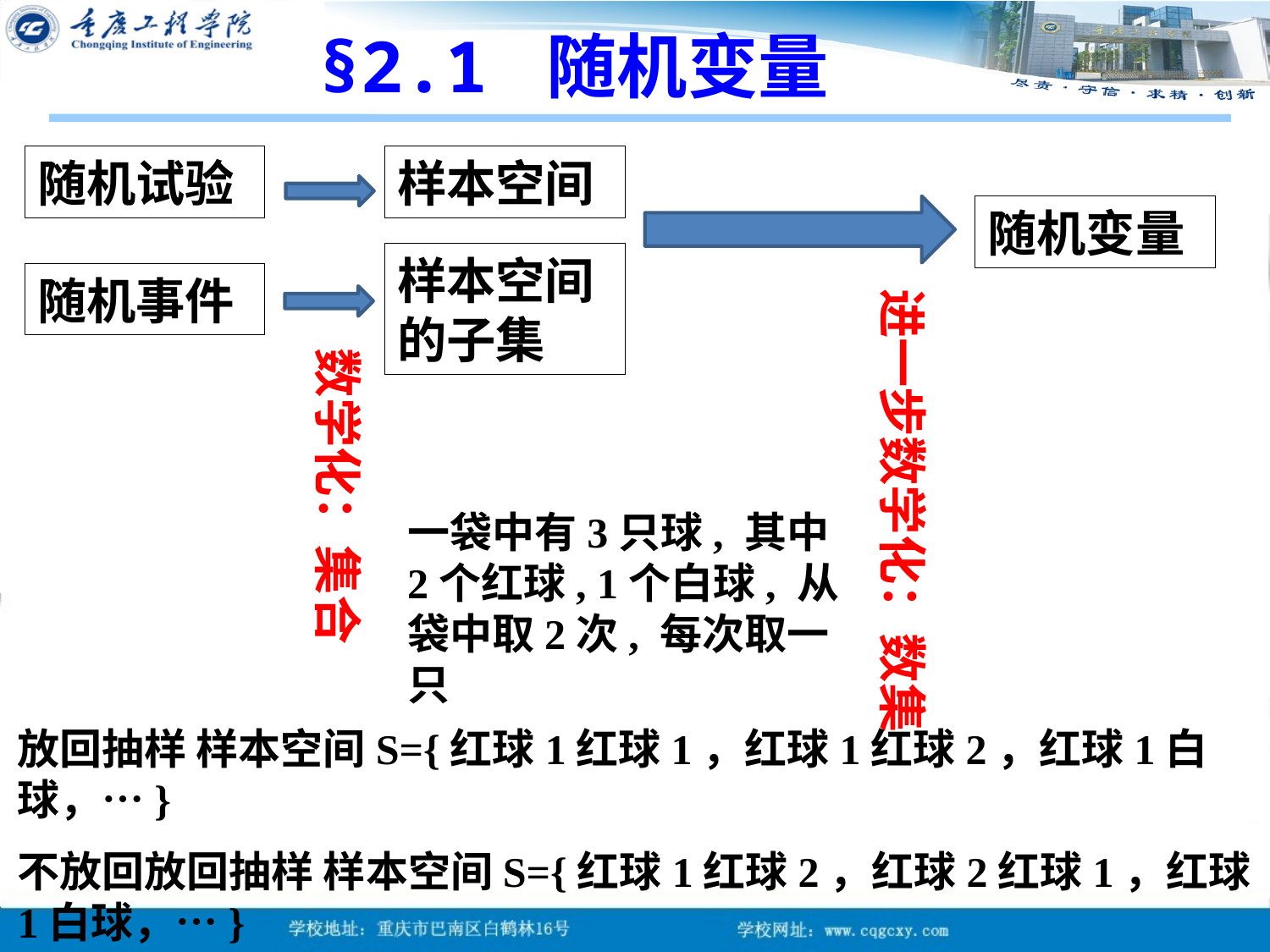

§2.1 随机变量

随机试验
样本空间

随机变量
样本空间的子集
随机事件
进一步数学化：数集

数学化：集合
一袋中有3只球, 其中2个红球, 1个白球, 从袋中取2次, 每次取一只
放回抽样 样本空间S={红球1红球1，红球1红球2，红球1白球，…}
不放回放回抽样 样本空间S={红球1红球2，红球2红球1，红球1白球，…}